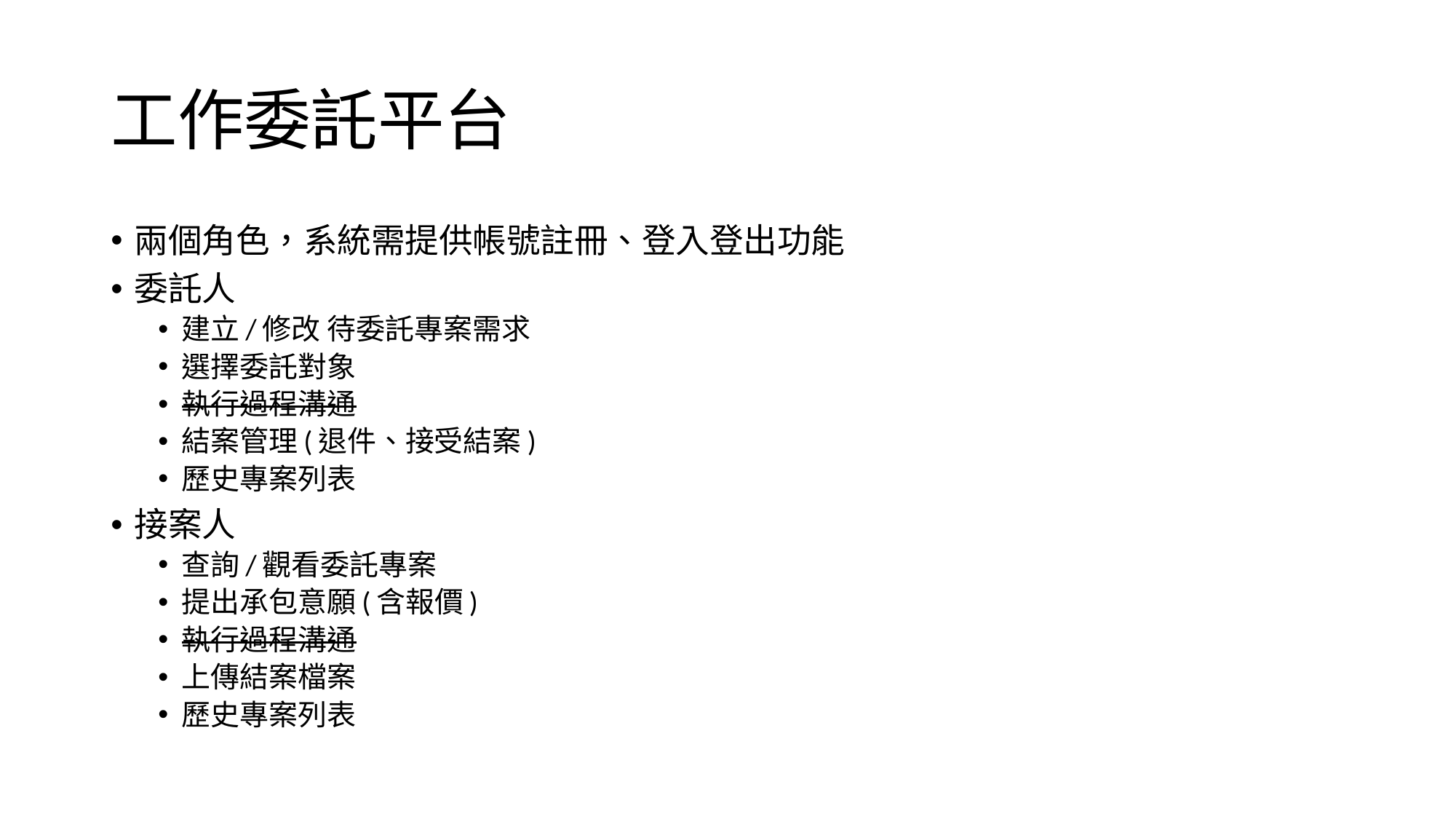

# 工作委託平台
兩個角色，系統需提供帳號註冊、登入登出功能
委託人
建立/修改 待委託專案需求
選擇委託對象
執行過程溝通
結案管理(退件、接受結案)
歷史專案列表
接案人
查詢/觀看委託專案
提出承包意願(含報價)
執行過程溝通
上傳結案檔案
歷史專案列表